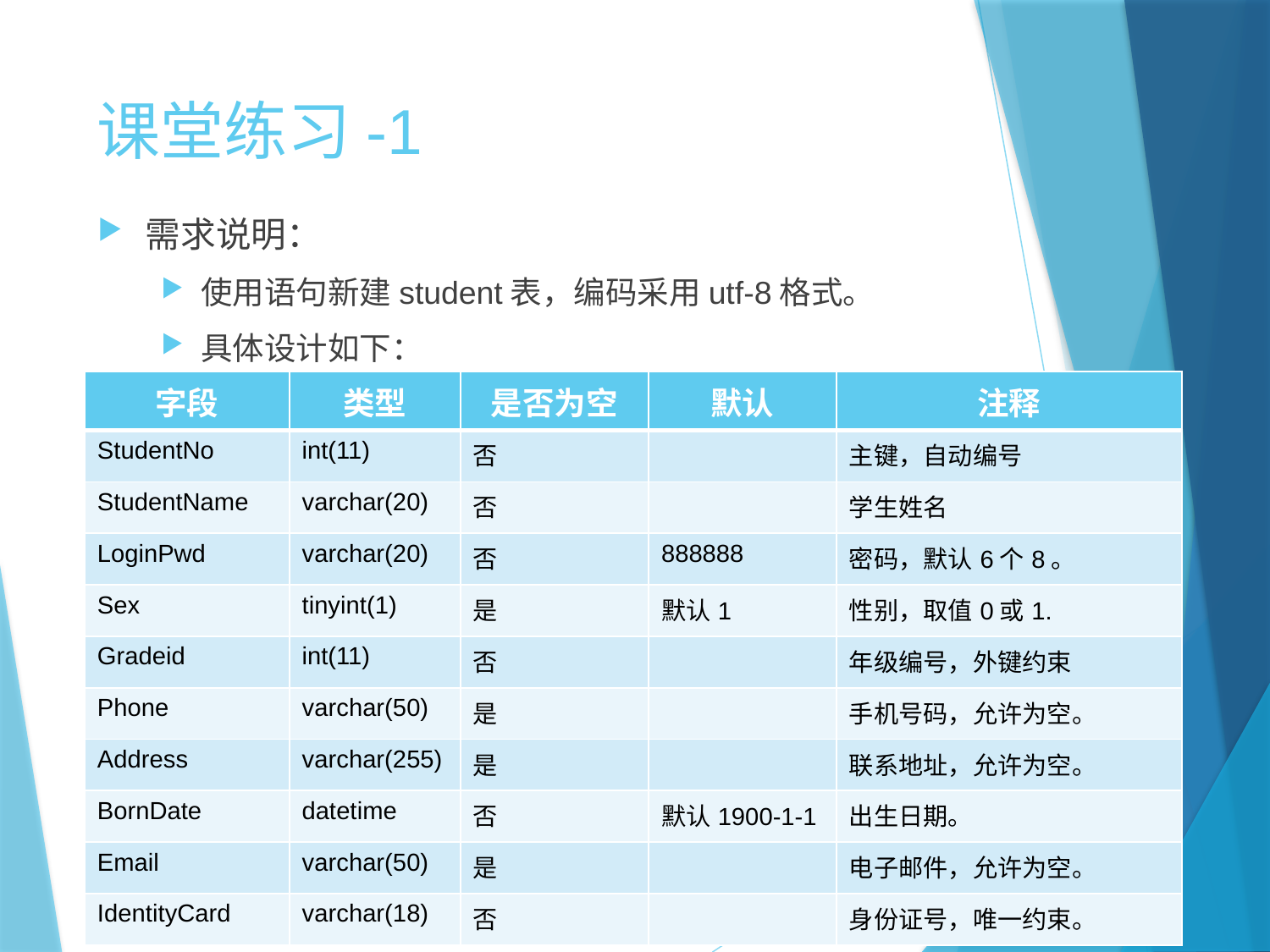

# 课堂练习-1
需求说明：
使用语句新建student表，编码采用utf-8格式。
具体设计如下：

| 字段 | 类型 | 是否为空 | 默认 | 注释 |
| --- | --- | --- | --- | --- |
| StudentNo | int(11) | 否 |  | 主键，自动编号 |
| StudentName | varchar(20) | 否 |  | 学生姓名 |
| LoginPwd | varchar(20) | 否 | 888888 | 密码，默认6个8。 |
| Sex | tinyint(1) | 是 | 默认1 | 性别，取值0或1. |
| Gradeid | int(11) | 否 |  | 年级编号，外键约束 |
| Phone | varchar(50) | 是 |  | 手机号码，允许为空。 |
| Address | varchar(255) | 是 |  | 联系地址，允许为空。 |
| BornDate | datetime | 否 | 默认1900-1-1 | 出生日期。 |
| Email | varchar(50) | 是 |  | 电子邮件，允许为空。 |
| IdentityCard | varchar(18) | 否 |  | 身份证号，唯一约束。 |